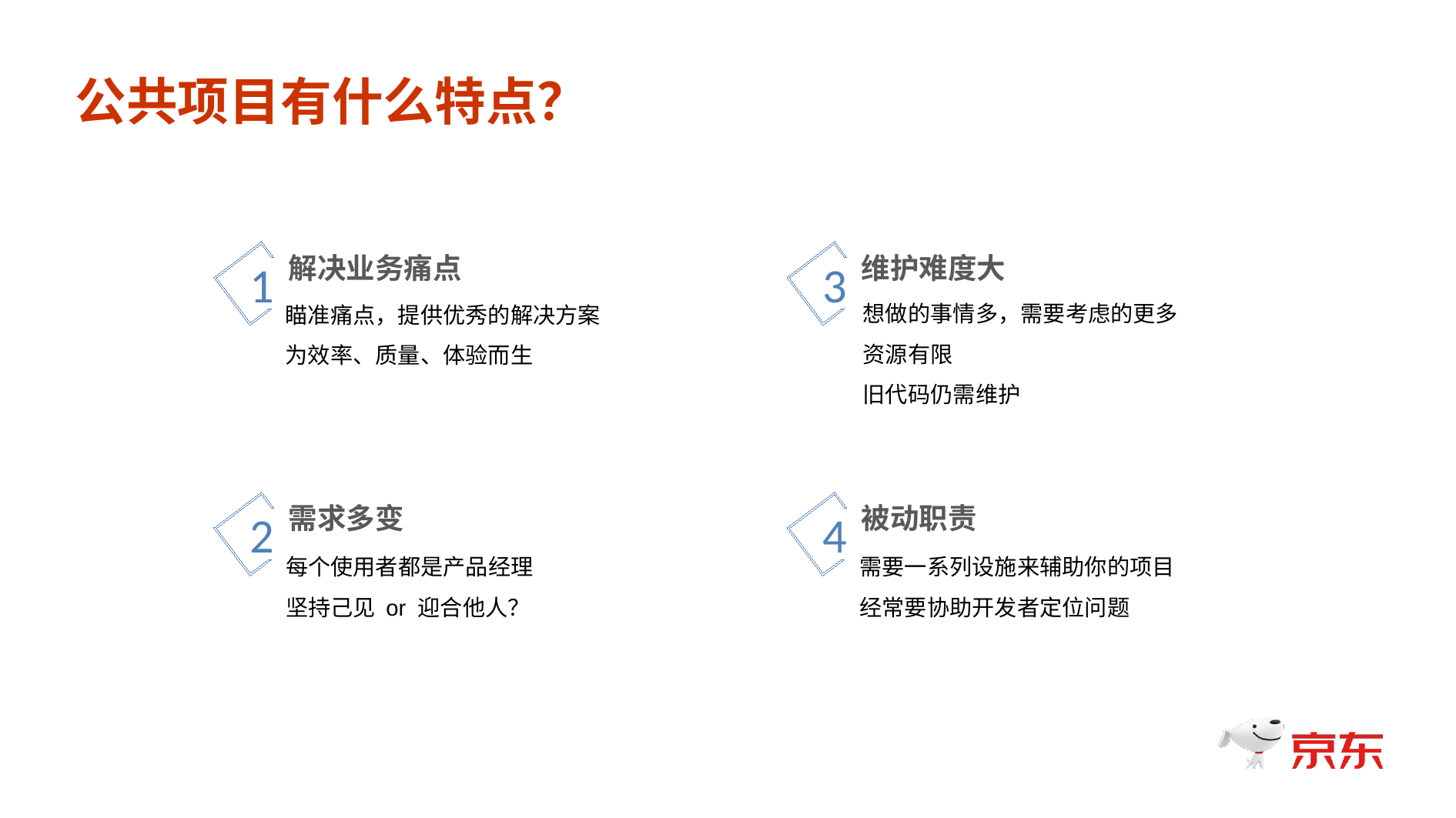

公共项目有什么特点？
维护难度大
3
解决业务痛点
1
想做的事情多，需要考虑的更多
资源有限
旧代码仍需维护
瞄准痛点，提供优秀的解决方案
为效率、质量、体验而生
需求多变
2
被动职责
4
每个使用者都是产品经理
坚持己见 or 迎合他人？
需要一系列设施来辅助你的项目
经常要协助开发者定位问题